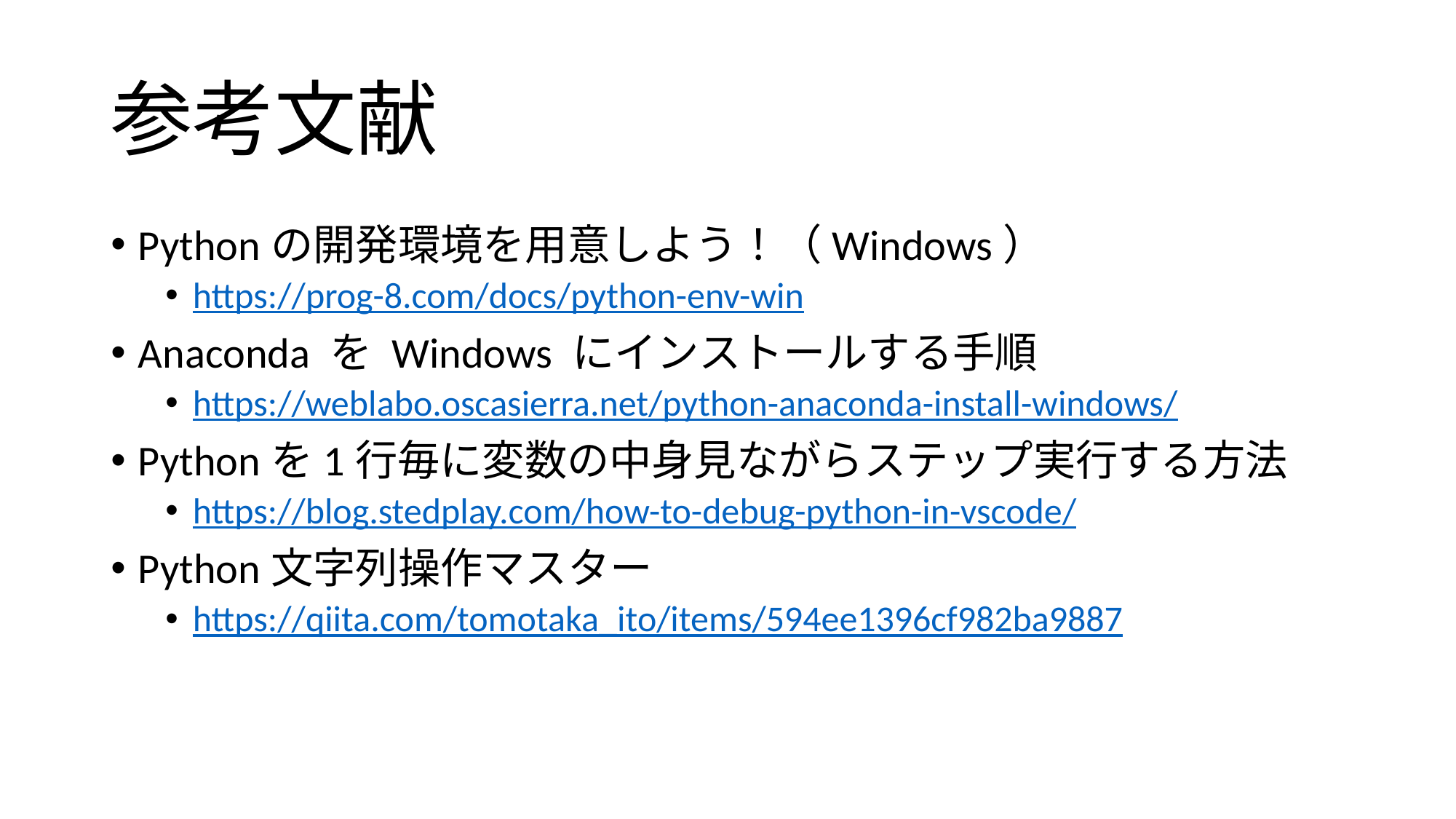

# 参考文献
Pythonの開発環境を用意しよう！（Windows）
https://prog-8.com/docs/python-env-win
Anaconda を Windows にインストールする手順
https://weblabo.oscasierra.net/python-anaconda-install-windows/
Pythonを1行毎に変数の中身見ながらステップ実行する方法
https://blog.stedplay.com/how-to-debug-python-in-vscode/
Python文字列操作マスター
https://qiita.com/tomotaka_ito/items/594ee1396cf982ba9887